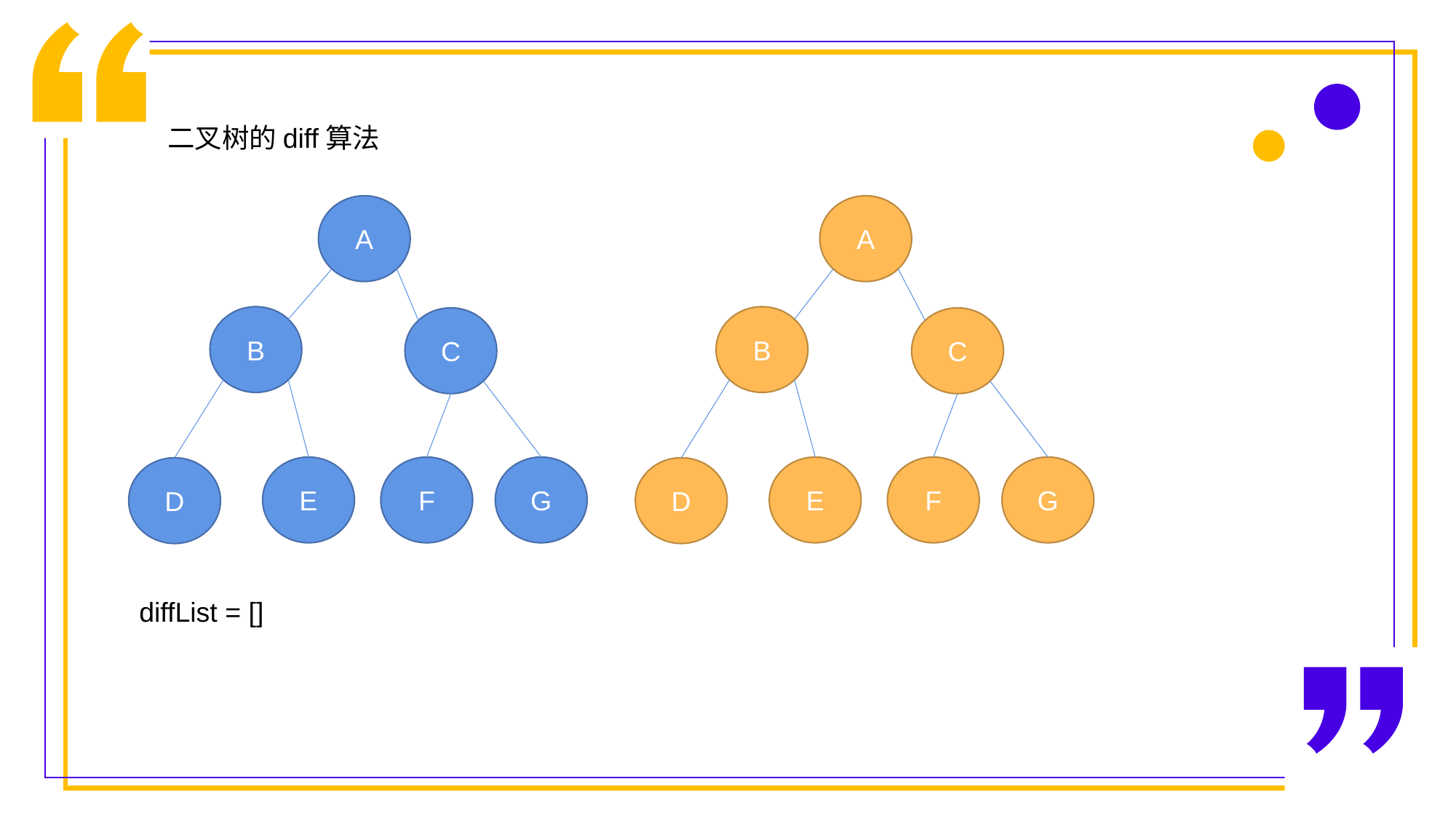

二叉树的diff算法

A
A
B
B
C
C
E
F
G
E
F
G
D
D
diffList = []